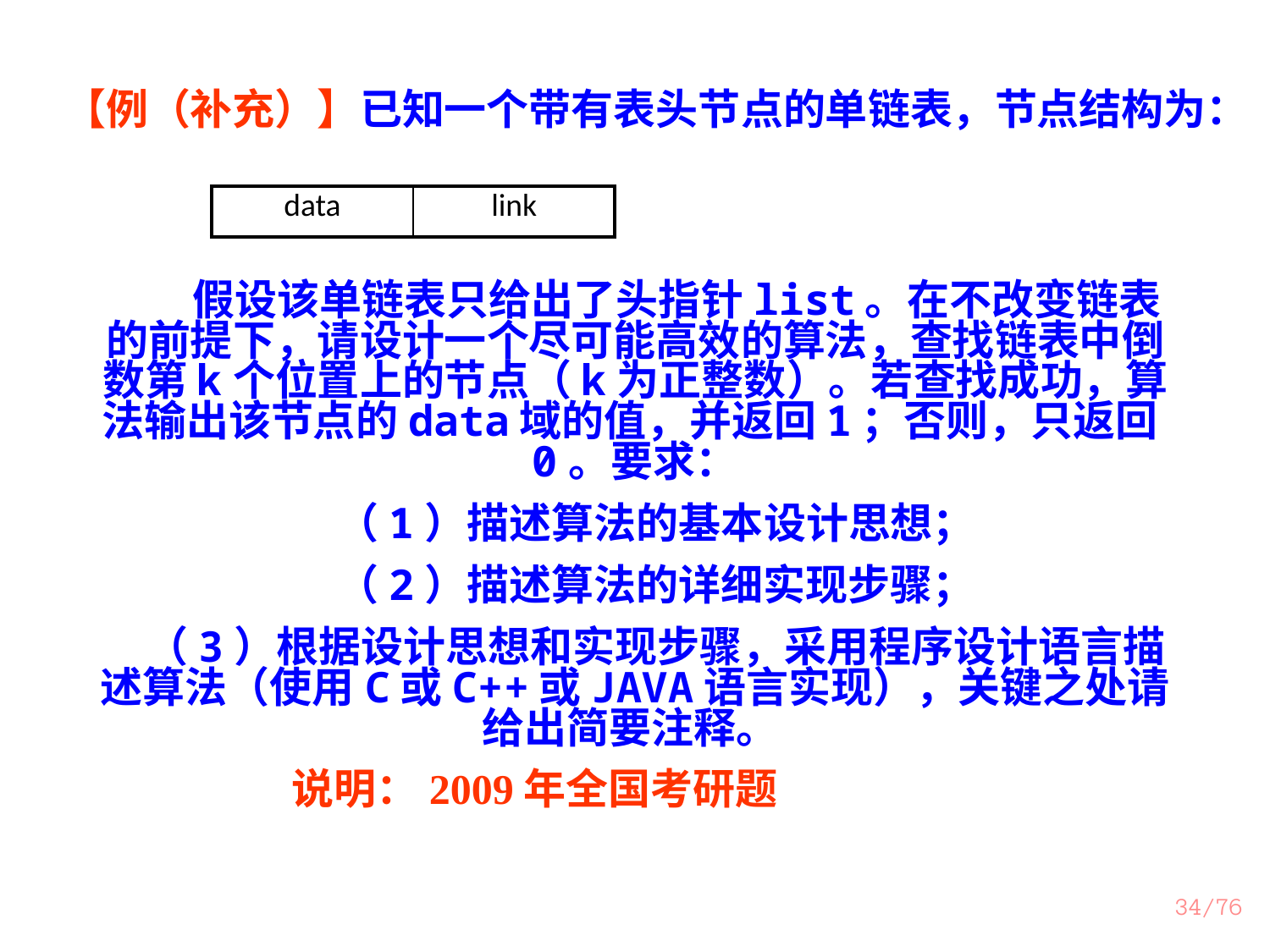

【例（补充）】已知一个带有表头节点的单链表，节点结构为：
| data | link |
| --- | --- |
　　假设该单链表只给出了头指针list。在不改变链表的前提下，请设计一个尽可能高效的算法，查找链表中倒数第k个位置上的节点（k为正整数）。若查找成功，算法输出该节点的data域的值，并返回1；否则，只返回0。要求：
　（1）描述算法的基本设计思想；
　（2）描述算法的详细实现步骤；
　（3）根据设计思想和实现步骤，采用程序设计语言描述算法（使用C或C++或JAVA语言实现），关键之处请给出简要注释。
说明：2009年全国考研题
34/76